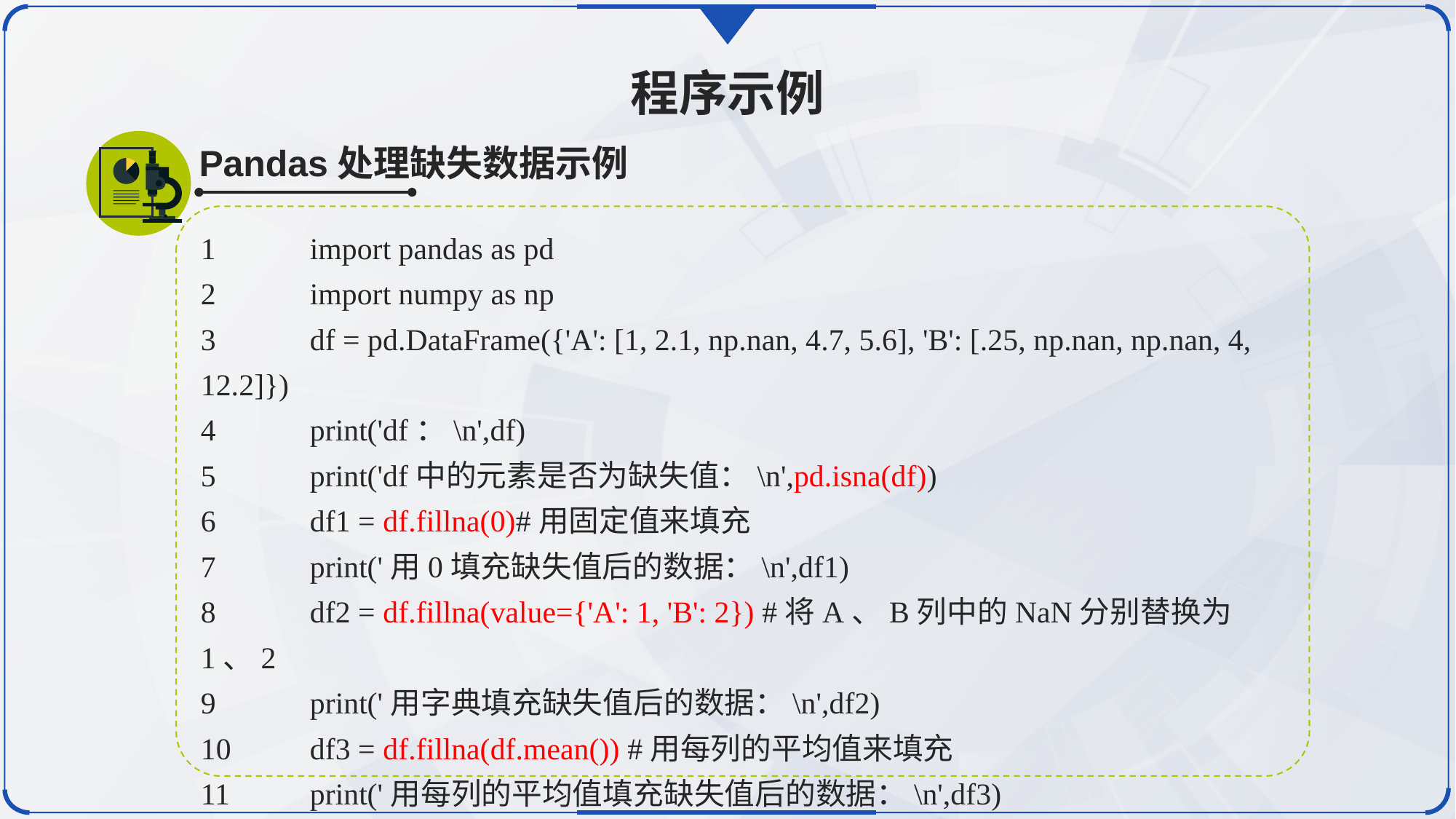

程序示例

Pandas处理缺失数据示例

1	import pandas as pd
2	import numpy as np
3	df = pd.DataFrame({'A': [1, 2.1, np.nan, 4.7, 5.6], 'B': [.25, np.nan, np.nan, 4, 12.2]})
4	print('df：\n',df)
5	print('df中的元素是否为缺失值：\n',pd.isna(df))
6	df1 = df.fillna(0)#用固定值来填充
7	print('用0填充缺失值后的数据：\n',df1)
8	df2 = df.fillna(value={'A': 1, 'B': 2}) #将A、B列中的NaN分别替换为1、2
9	print('用字典填充缺失值后的数据：\n',df2)
10	df3 = df.fillna(df.mean()) #用每列的平均值来填充
11	print('用每列的平均值填充缺失值后的数据：\n',df3)